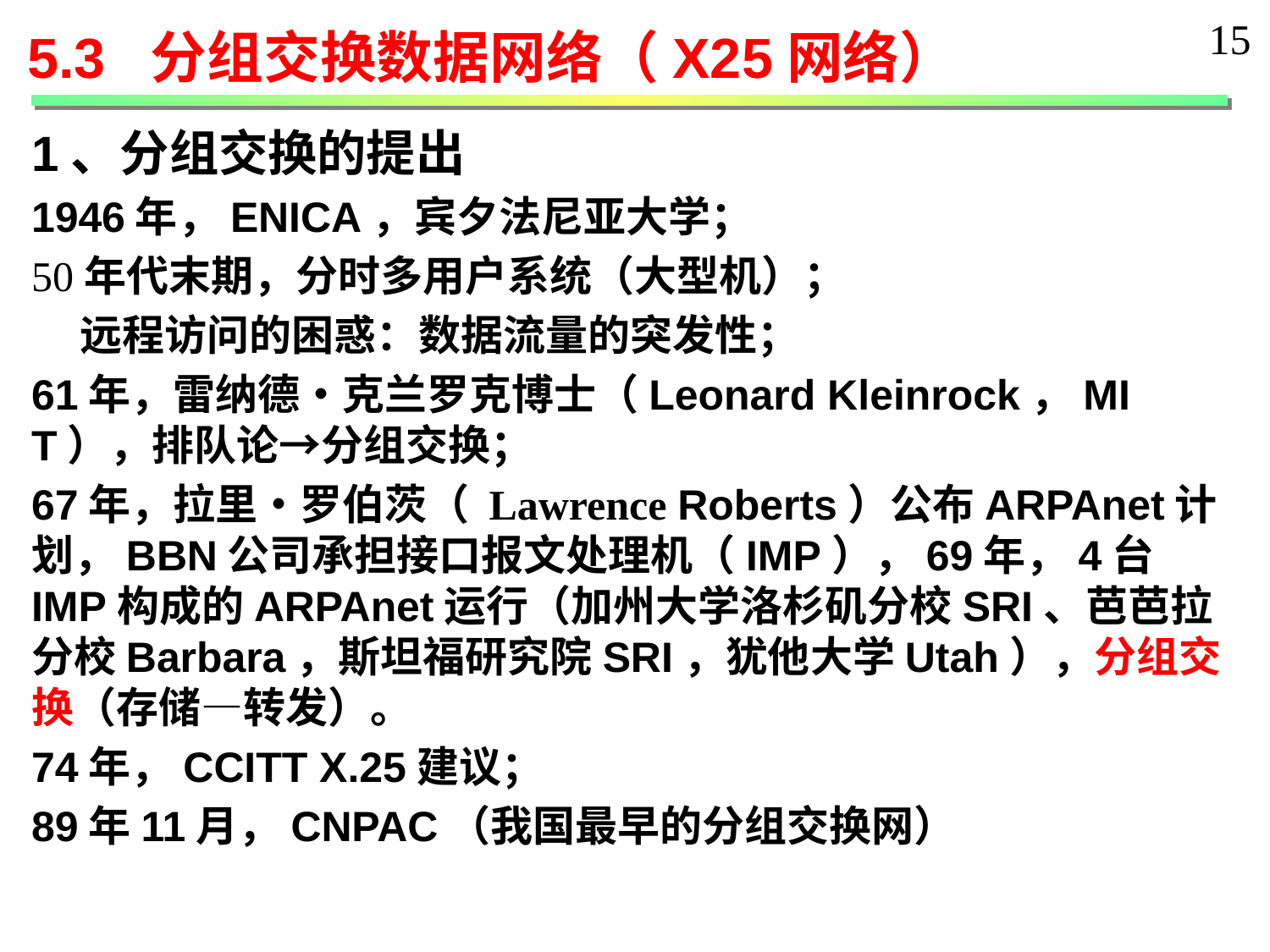

15
5.3  分组交换数据网络（X25网络）

1、分组交换的提出
1946年，ENICA，宾夕法尼亚大学；
50年代末期，分时多用户系统（大型机）；
    远程访问的困惑：数据流量的突发性；
61年，雷纳德•克兰罗克博士（Leonard Kleinrock，MIT），排队论→分组交换；
67年，拉里•罗伯茨（ Lawrence Roberts）公布ARPAnet计划，BBN公司承担接口报文处理机（IMP），69年，4台IMP构成的ARPAnet运行（加州大学洛杉矶分校SRI、芭芭拉分校Barbara，斯坦福研究院SRI，犹他大学Utah），分组交换（存储—转发）。
74年，CCITT X.25建议；
89年11月，CNPAC（我国最早的分组交换网）